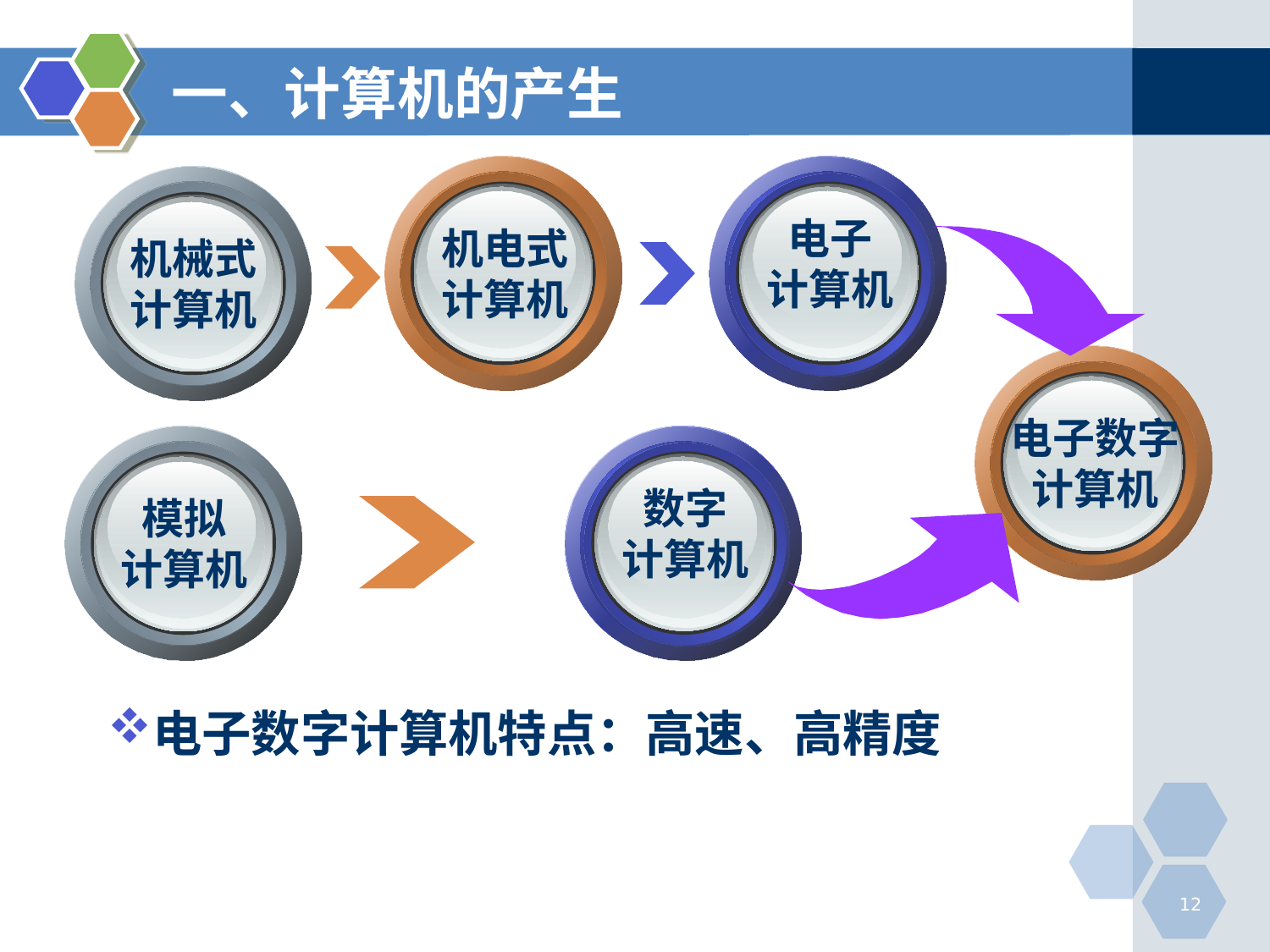

# 一、计算机的产生

机电式
计算机

电子
计算机

机械式
计算机

电子数字
计算机

模拟
计算机

数字
计算机

电子数字计算机特点：高速、高精度
12